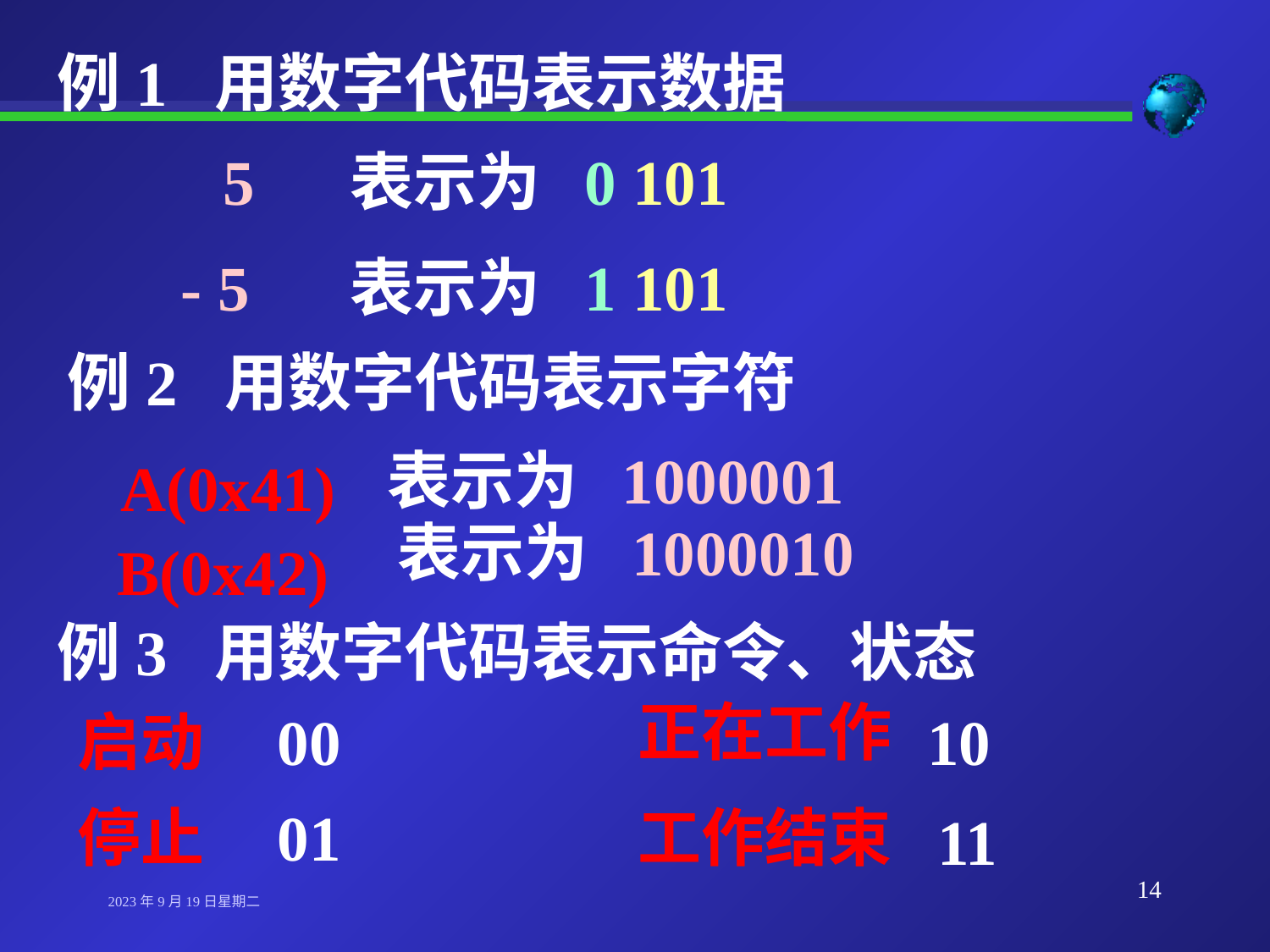

例1  用数字代码表示数据
5
表示为  0 101
- 5
表示为  1 101
例2  用数字代码表示字符
表示为  1000001
A(0x41)
表示为  1000010
B(0x42)
例3  用数字代码表示命令、状态
正在工作
启动
00
10
停止
01
工作结束
11
14
2023年9月19日星期二